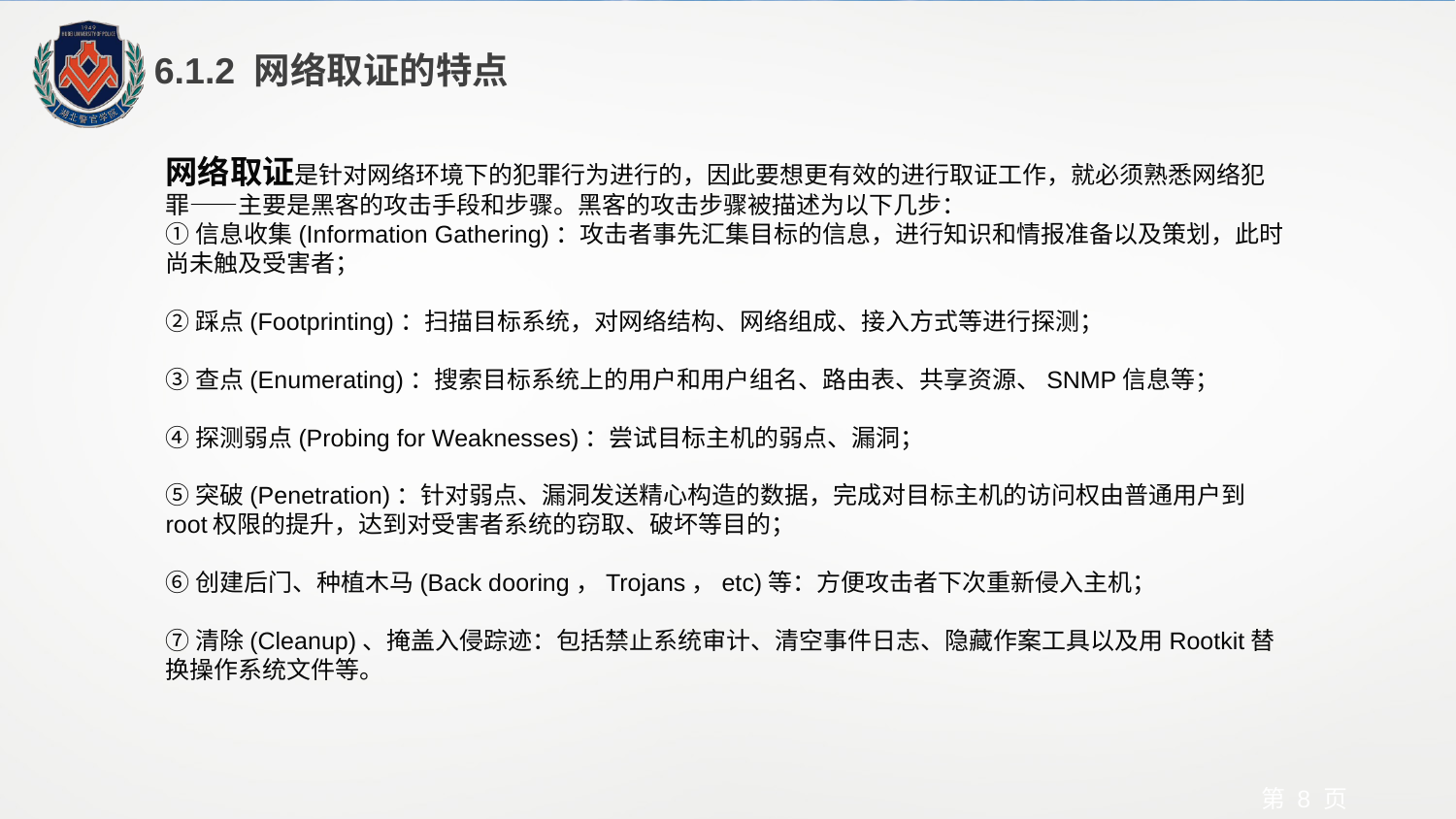

6.1.2 网络取证的特点
网络取证是针对网络环境下的犯罪行为进行的，因此要想更有效的进行取证工作，就必须熟悉网络犯罪——主要是黑客的攻击手段和步骤。黑客的攻击步骤被描述为以下几步：
①信息收集(Information Gathering)：攻击者事先汇集目标的信息，进行知识和情报准备以及策划，此时尚未触及受害者；

②踩点(Footprinting)：扫描目标系统，对网络结构、网络组成、接入方式等进行探测；

③查点(Enumerating)：搜索目标系统上的用户和用户组名、路由表、共享资源、SNMP信息等；

④探测弱点(Probing for Weaknesses)：尝试目标主机的弱点、漏洞；

⑤突破(Penetration)：针对弱点、漏洞发送精心构造的数据，完成对目标主机的访问权由普通用户到root权限的提升，达到对受害者系统的窃取、破坏等目的；

⑥创建后门、种植木马(Back dooring，Trojans，etc)等：方便攻击者下次重新侵入主机；

⑦清除(Cleanup)、掩盖入侵踪迹：包括禁止系统审计、清空事件日志、隐藏作案工具以及用Rootkit替换操作系统文件等。